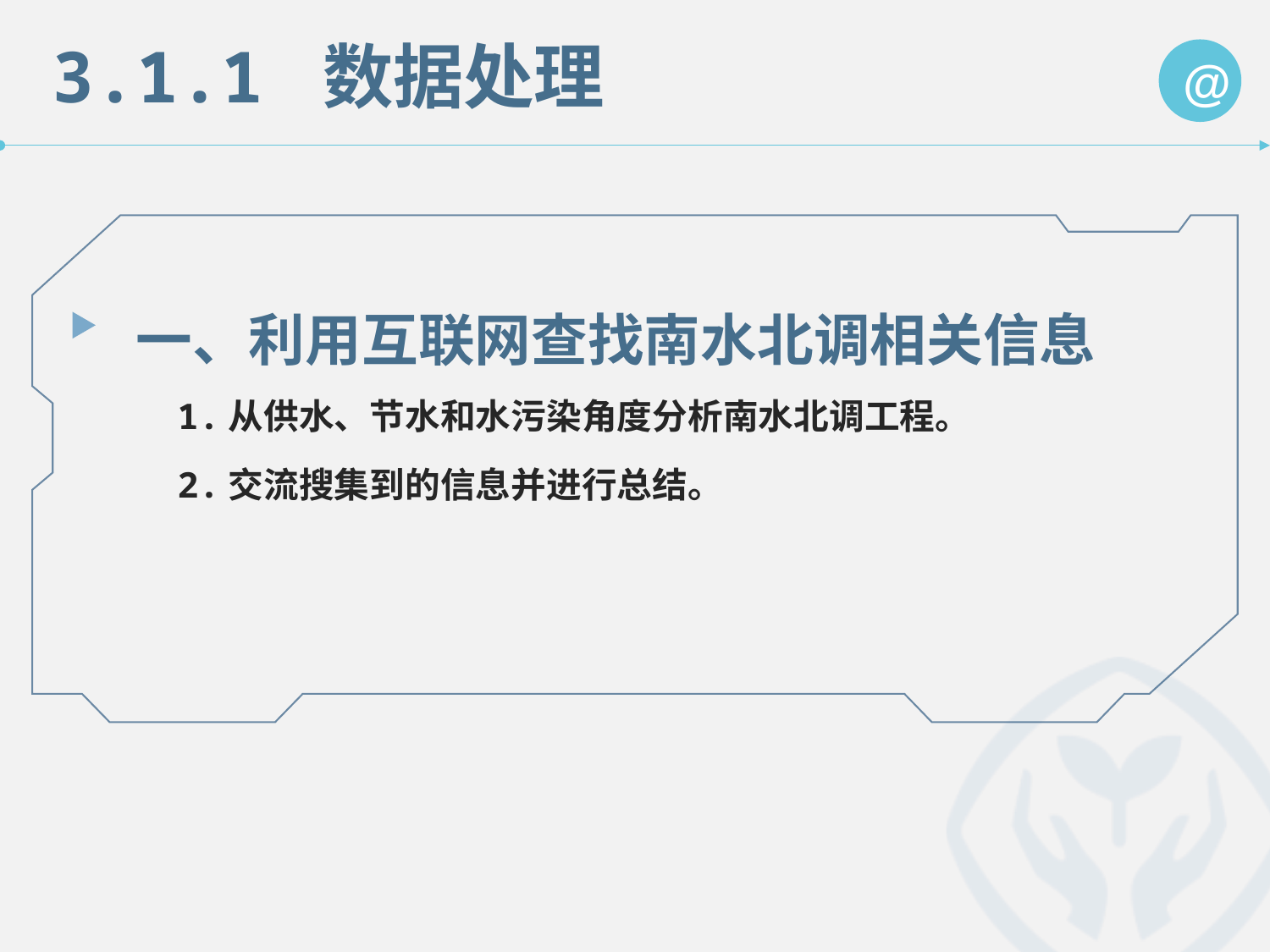

3.1.1 数据处理
@

一、利用互联网查找南水北调相关信息

    1.从供水、节水和水污染角度分析南水北调工程。
    2.交流搜集到的信息并进行总结。